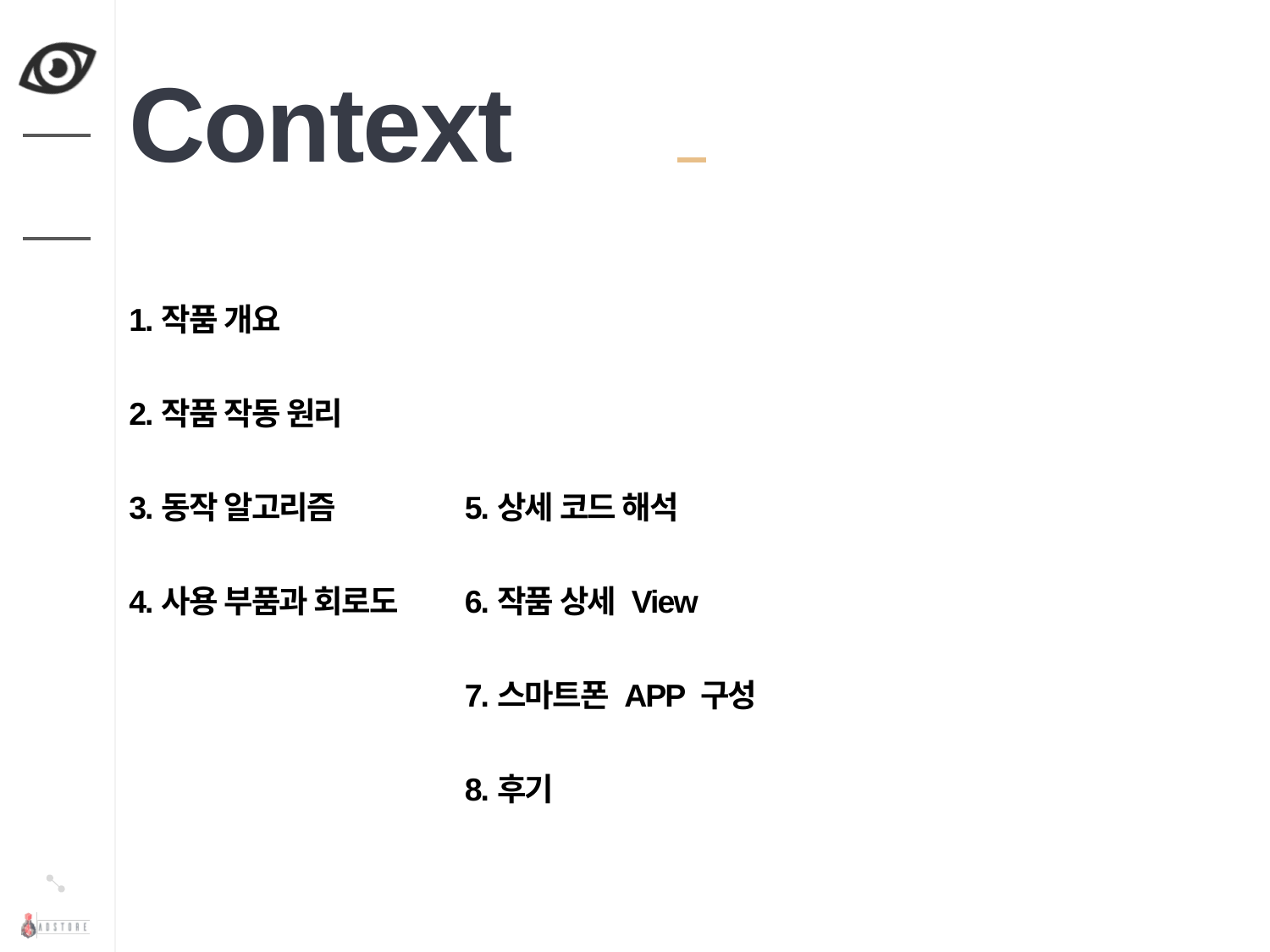

Context
1.작품 개요
2.작품 작동 원리
3.동작 알고리즘
4.사용 부품과 회로도

5.상세 코드 해석
6.작품 상세 View
7.스마트폰 APP 구성
8.후기